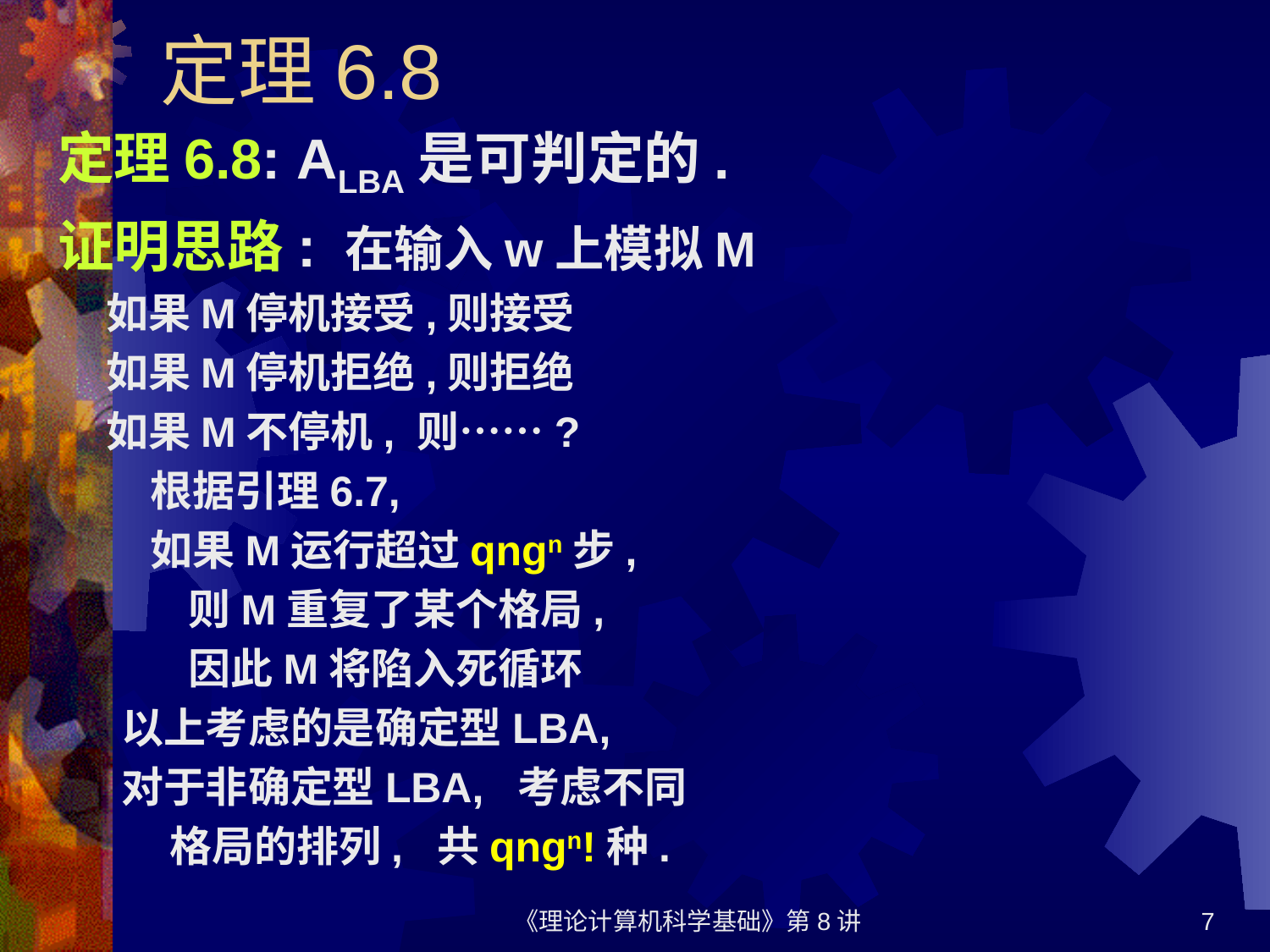

# 定理6.8
定理6.8: ALBA是可判定的.
证明思路: 在输入w上模拟M
    如果M停机接受,则接受
    如果M停机拒绝,则拒绝
    如果M不停机, 则……?
  根据引理6.7,
  如果M运行超过qngn步,
      则M重复了某个格局,
      因此M将陷入死循环
以上考虑的是确定型LBA,
对于非确定型LBA,  考虑不同
    格局的排列,  共qngn!种.
《理论计算机科学基础》第8讲
7